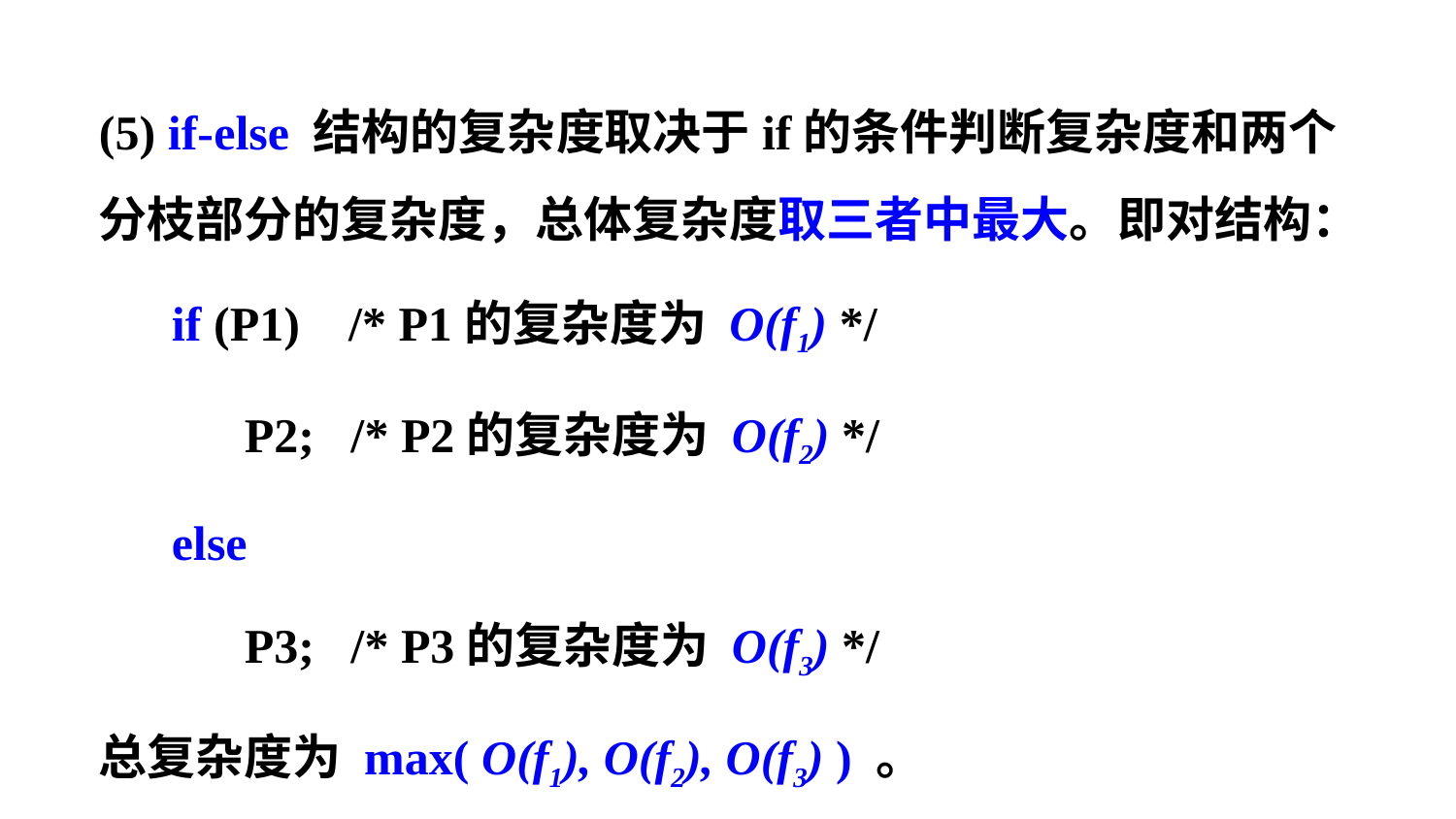

(5) if-else 结构的复杂度取决于if的条件判断复杂度和两个分枝部分的复杂度，总体复杂度取三者中最大。即对结构：
      if (P1)    /* P1的复杂度为 O(f1) */
            P2;   /* P2的复杂度为 O(f2) */
      else
            P3;   /* P3的复杂度为 O(f3) */
总复杂度为 max( O(f1), O(f2), O(f3) ) 。